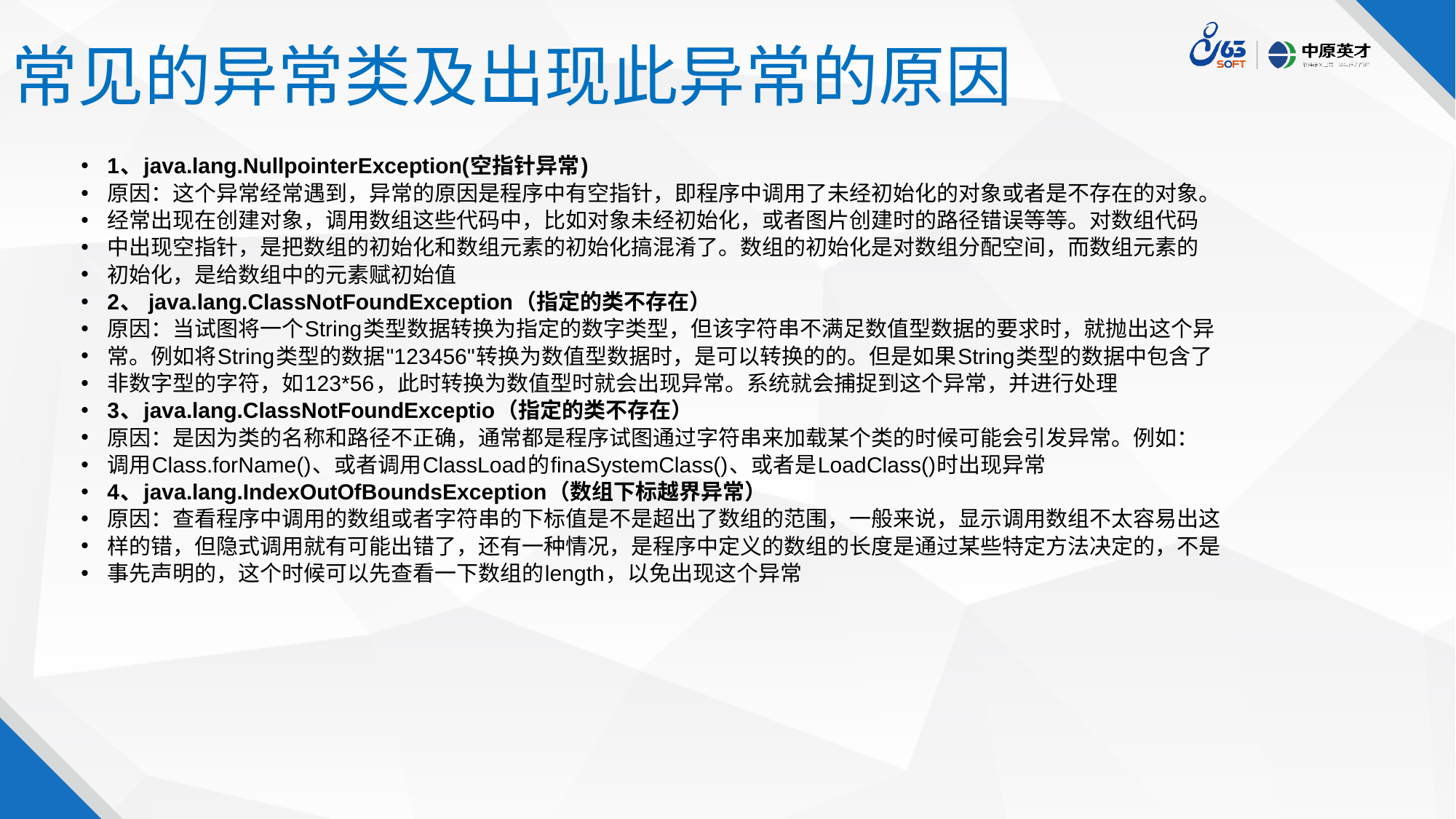

# 常见的异常类及出现此异常的原因
1、java.lang.NullpointerException(空指针异常)
原因：这个异常经常遇到，异常的原因是程序中有空指针，即程序中调用了未经初始化的对象或者是不存在的对象。
经常出现在创建对象，调用数组这些代码中，比如对象未经初始化，或者图片创建时的路径错误等等。对数组代码
中出现空指针，是把数组的初始化和数组元素的初始化搞混淆了。数组的初始化是对数组分配空间，而数组元素的
初始化，是给数组中的元素赋初始值
2、 java.lang.ClassNotFoundException（指定的类不存在）
原因：当试图将一个String类型数据转换为指定的数字类型，但该字符串不满足数值型数据的要求时，就抛出这个异
常。例如将String类型的数据"123456"转换为数值型数据时，是可以转换的的。但是如果String类型的数据中包含了
非数字型的字符，如123*56，此时转换为数值型时就会出现异常。系统就会捕捉到这个异常，并进行处理
3、java.lang.ClassNotFoundExceptio（指定的类不存在）
原因：是因为类的名称和路径不正确，通常都是程序试图通过字符串来加载某个类的时候可能会引发异常。例如：
调用Class.forName()、或者调用ClassLoad的finaSystemClass()、或者是LoadClass()时出现异常
4、java.lang.IndexOutOfBoundsException（数组下标越界异常）
原因：查看程序中调用的数组或者字符串的下标值是不是超出了数组的范围，一般来说，显示调用数组不太容易出这
样的错，但隐式调用就有可能出错了，还有一种情况，是程序中定义的数组的长度是通过某些特定方法决定的，不是
事先声明的，这个时候可以先查看一下数组的length，以免出现这个异常